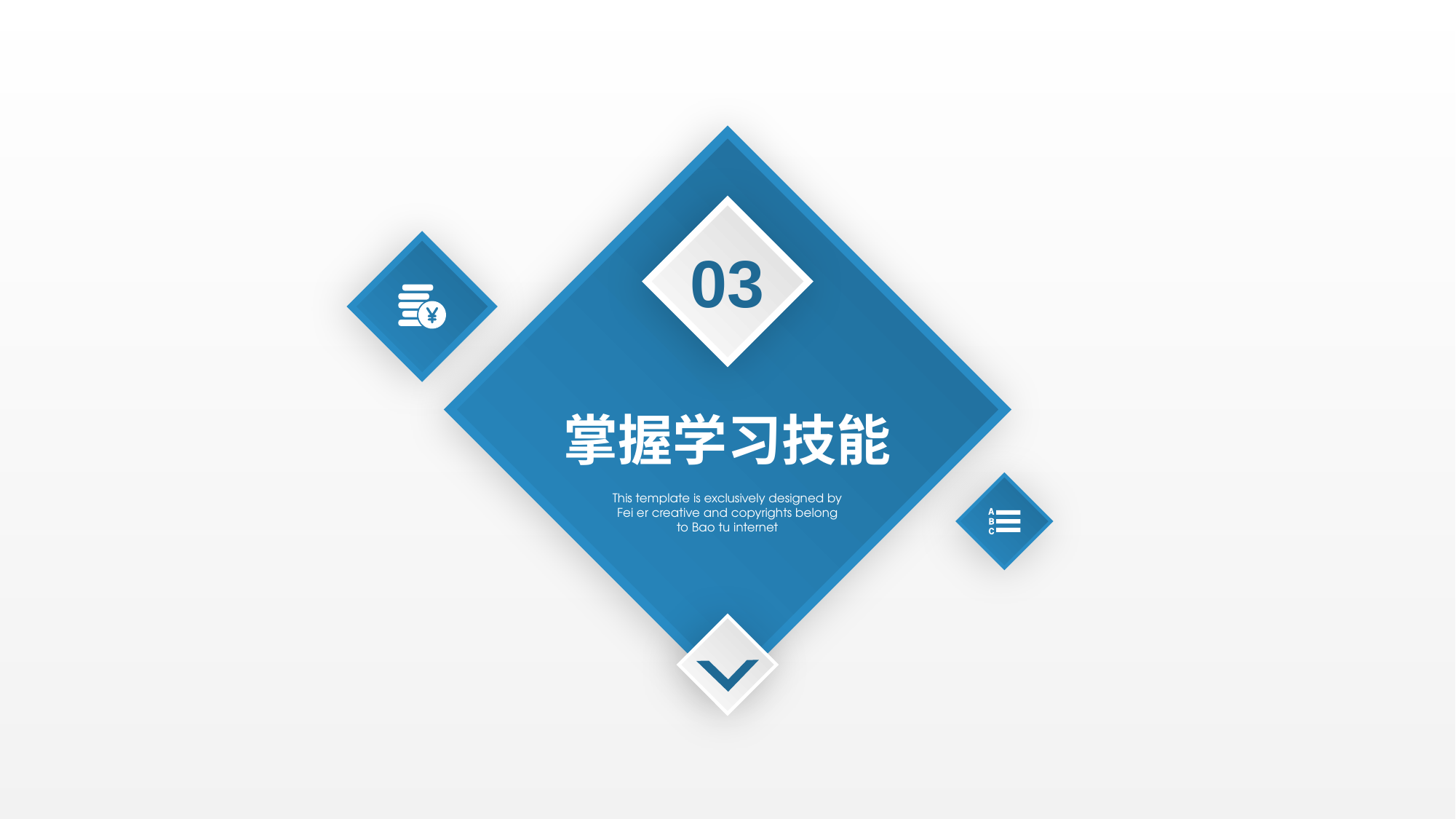

03

掌握学习技能

This template is exclusively designed by Fei er creative and copyrights belong to Bao tu internet